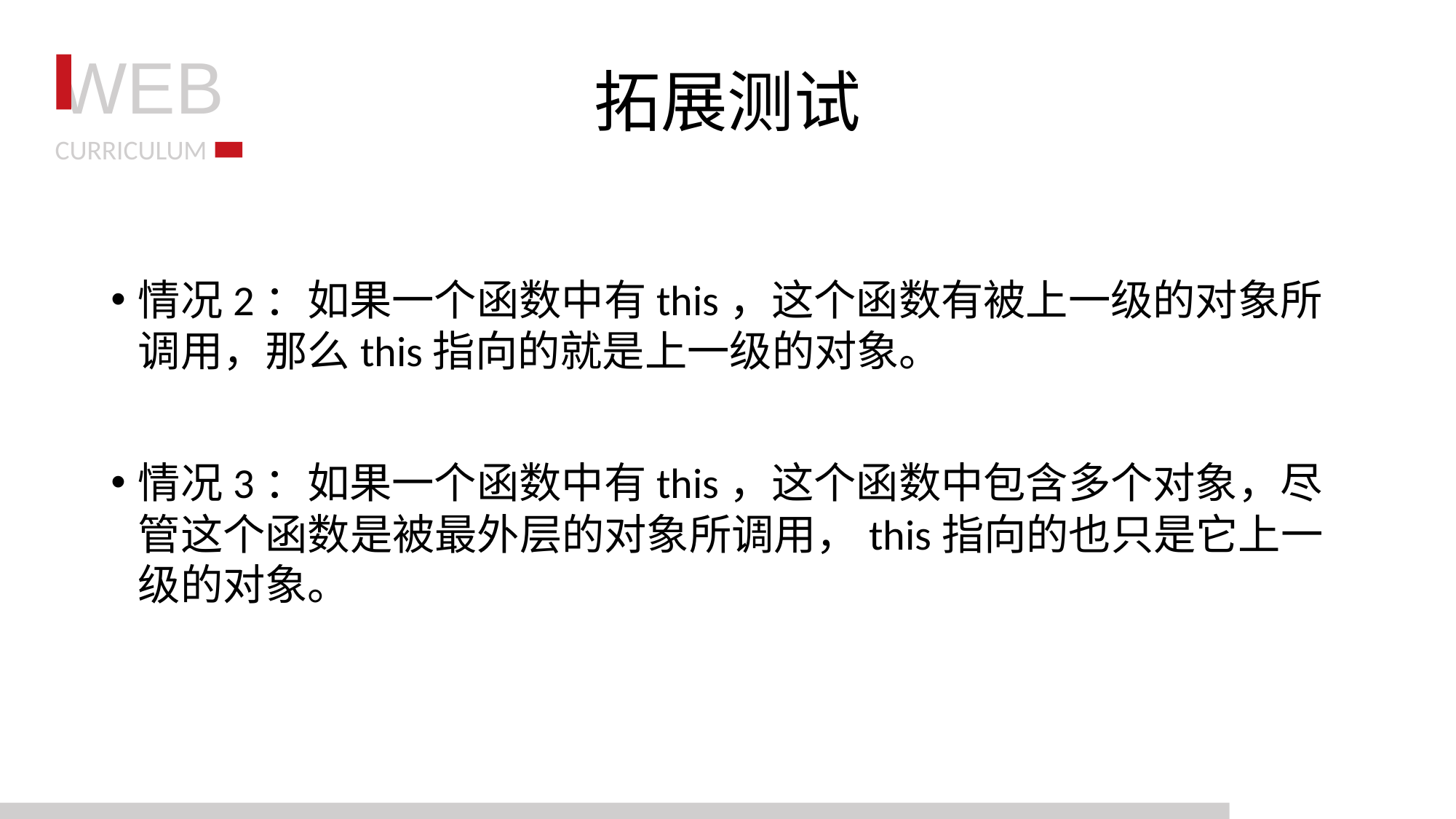

# 拓展测试

情况2：如果一个函数中有this，这个函数有被上一级的对象所调用，那么this指向的就是上一级的对象。

情况3：如果一个函数中有this，这个函数中包含多个对象，尽管这个函数是被最外层的对象所调用，this指向的也只是它上一级的对象。